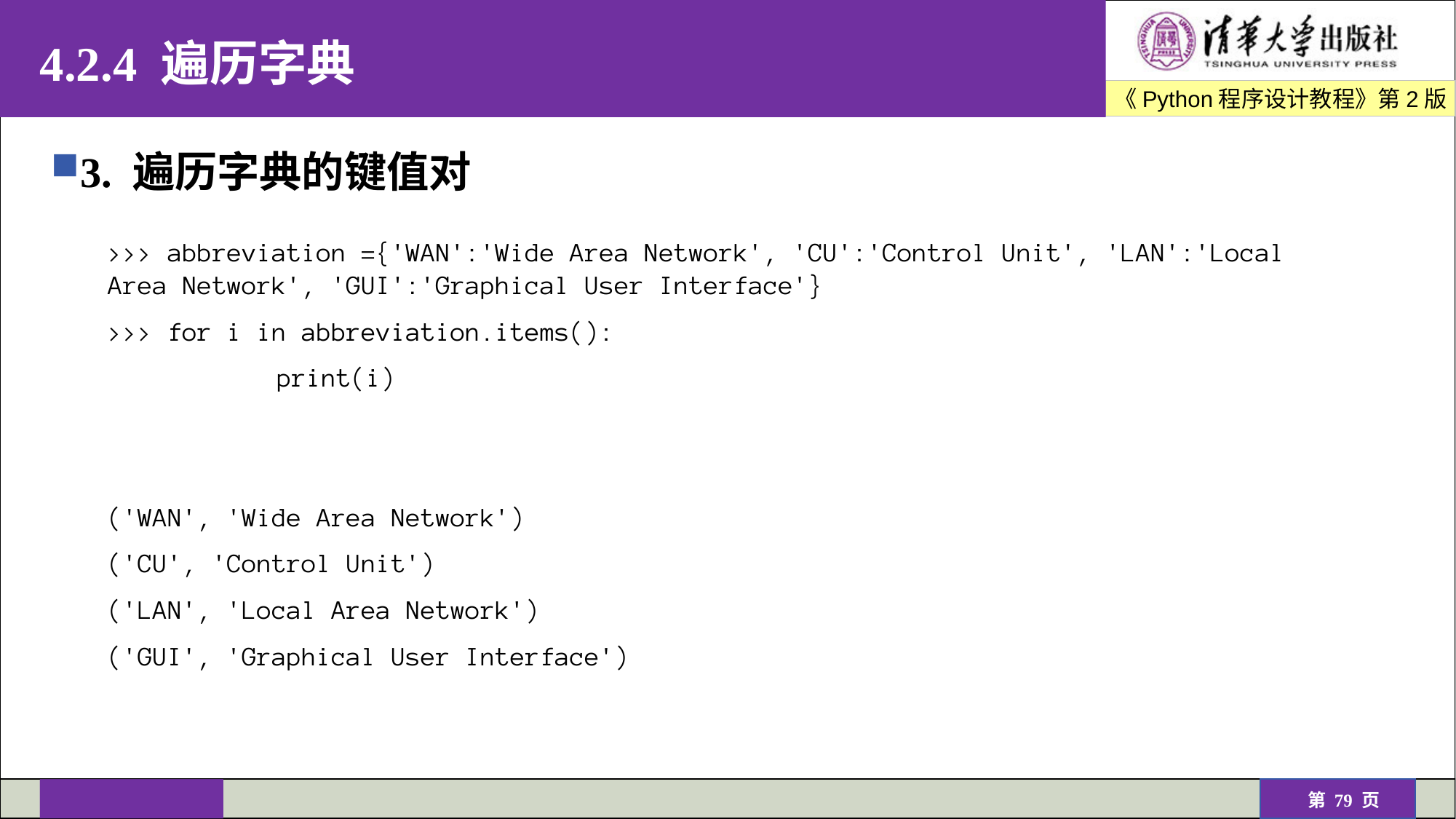

# 4.2.4 遍历字典
3. 遍历字典的键值对
>>> abbreviation ={'WAN':'Wide Area Network', 'CU':'Control Unit', 'LAN':'Local Area Network', 'GUI':'Graphical User Interface'}
>>> for i in abbreviation.items():
	    print(i)

('WAN', 'Wide Area Network')
('CU', 'Control Unit')
('LAN', 'Local Area Network')
('GUI', 'Graphical User Interface')